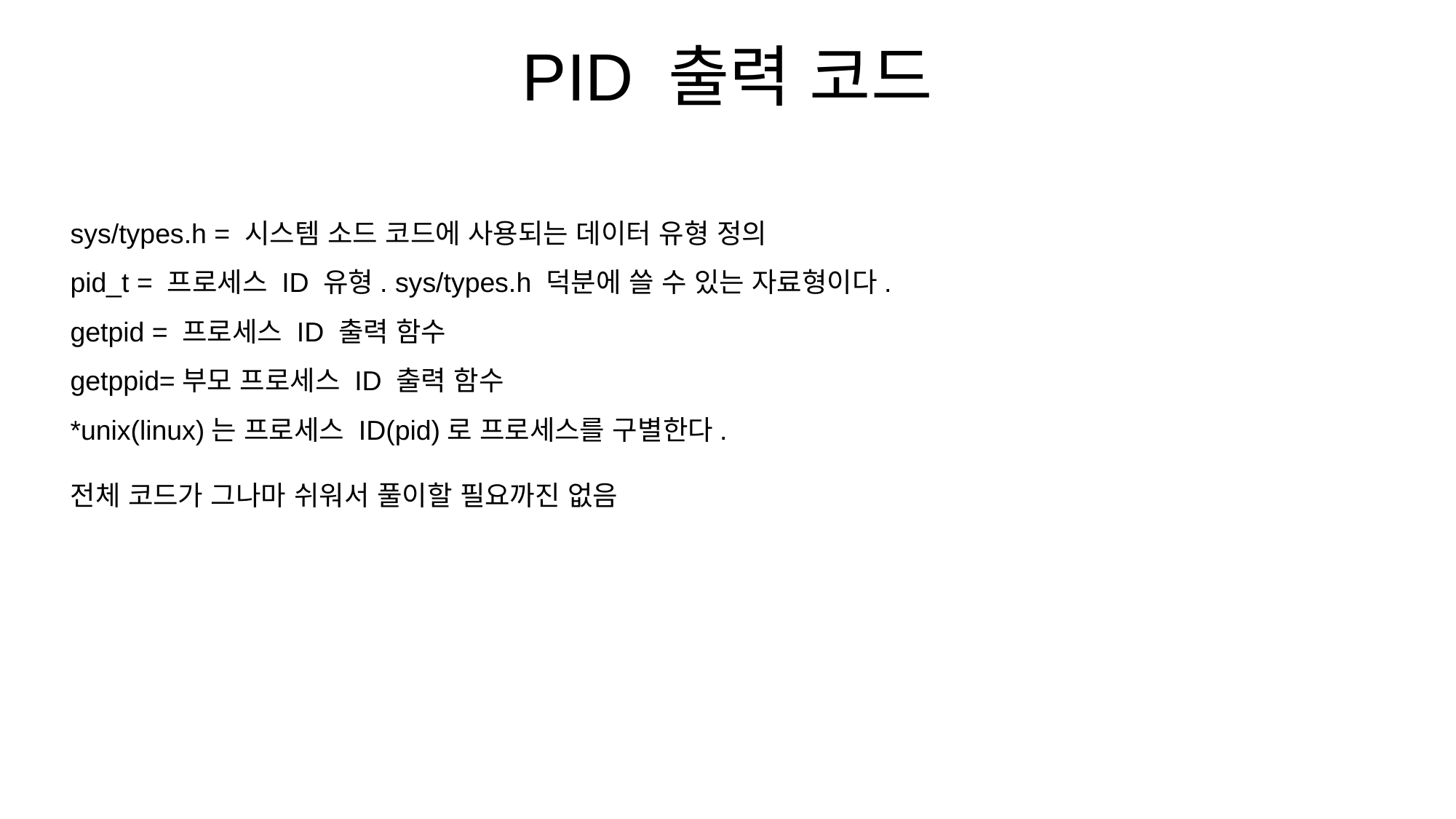

# PID 출력 코드
sys/types.h = 시스템 소드 코드에 사용되는 데이터 유형 정의
pid_t = 프로세스 ID 유형. sys/types.h 덕분에 쓸 수 있는 자료형이다.
getpid = 프로세스 ID 출력 함수
getppid=부모 프로세스 ID 출력 함수
*unix(linux)는 프로세스 ID(pid)로 프로세스를 구별한다.

전체 코드가 그나마 쉬워서 풀이할 필요까진 없음